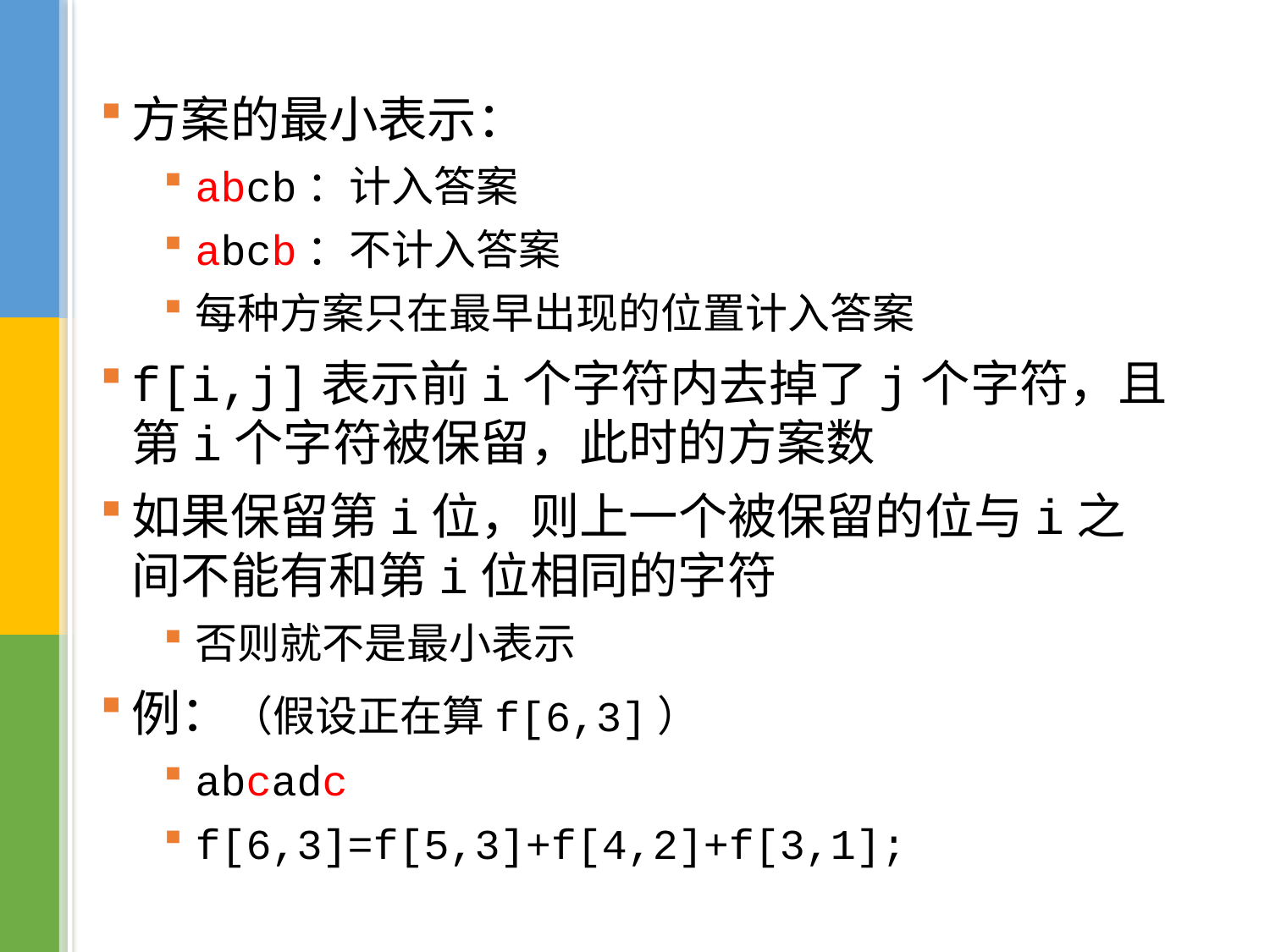

方案的最小表示：
abcb：计入答案
abcb：不计入答案
每种方案只在最早出现的位置计入答案
f[i,j]表示前i个字符内去掉了j个字符，且第i个字符被保留，此时的方案数
如果保留第i位，则上一个被保留的位与i之间不能有和第i位相同的字符
否则就不是最小表示
例：（假设正在算f[6,3]）
abcadc
f[6,3]=f[5,3]+f[4,2]+f[3,1];